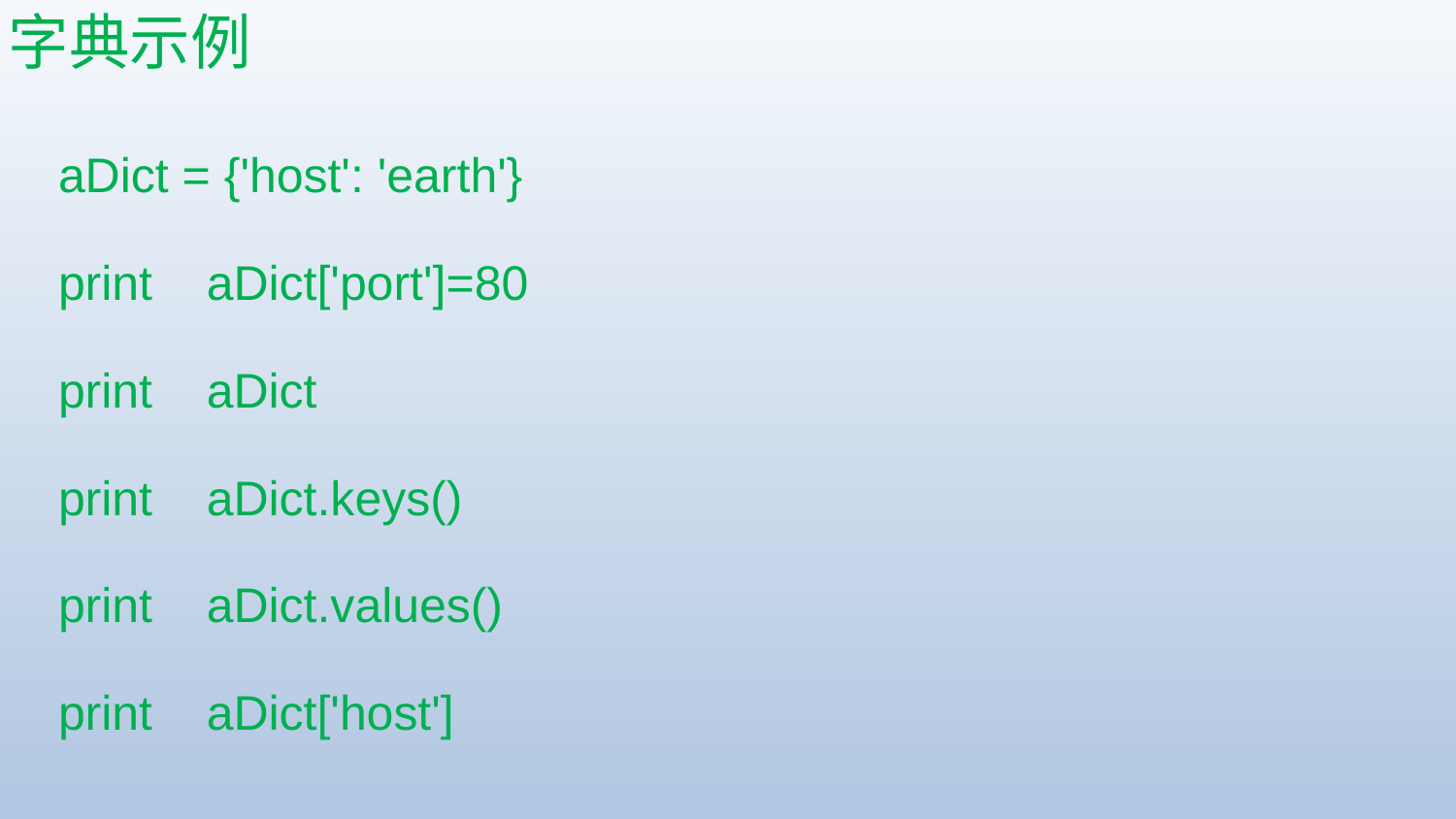

# 字典示例
aDict = {'host': 'earth'}
print    aDict['port']=80
print    aDict
print    aDict.keys()
print    aDict.values()
print    aDict['host']